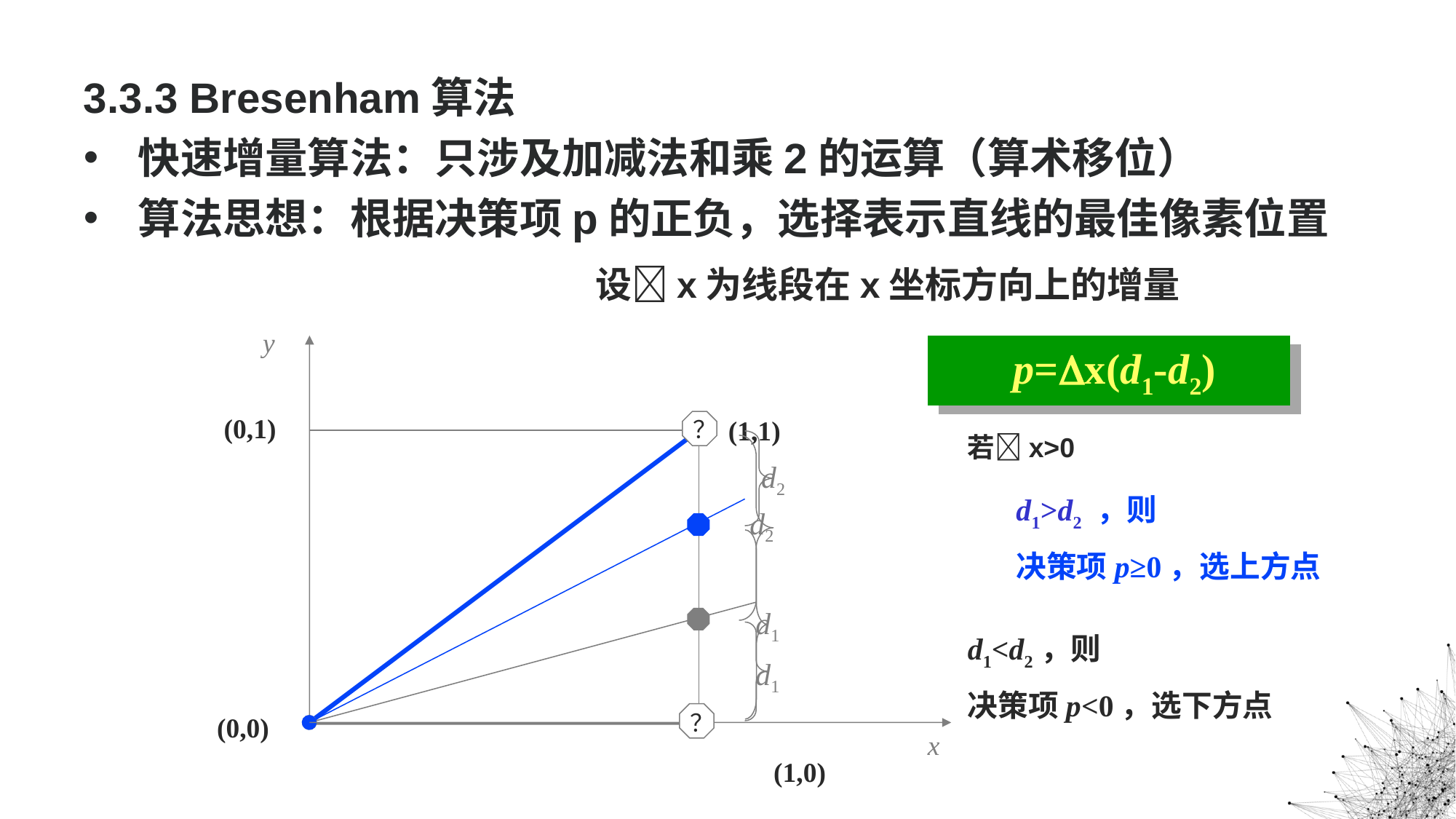

3.3.3 Bresenham算法
快速增量算法：只涉及加减法和乘2的运算（算术移位）
算法思想：根据决策项p的正负，选择表示直线的最佳像素位置

设Δx为线段在x坐标方向上的增量

y

 p=Δx(d1-d2)
 p=d1-d2
(0,1)
(1,1)
？

若Δx>0

d2

d2
d1>d2 ，则
决策项p≥0，选上方点

d1

d1
d1<d2，则
决策项p<0，选下方点
？

(0,0)

x
(1,0)